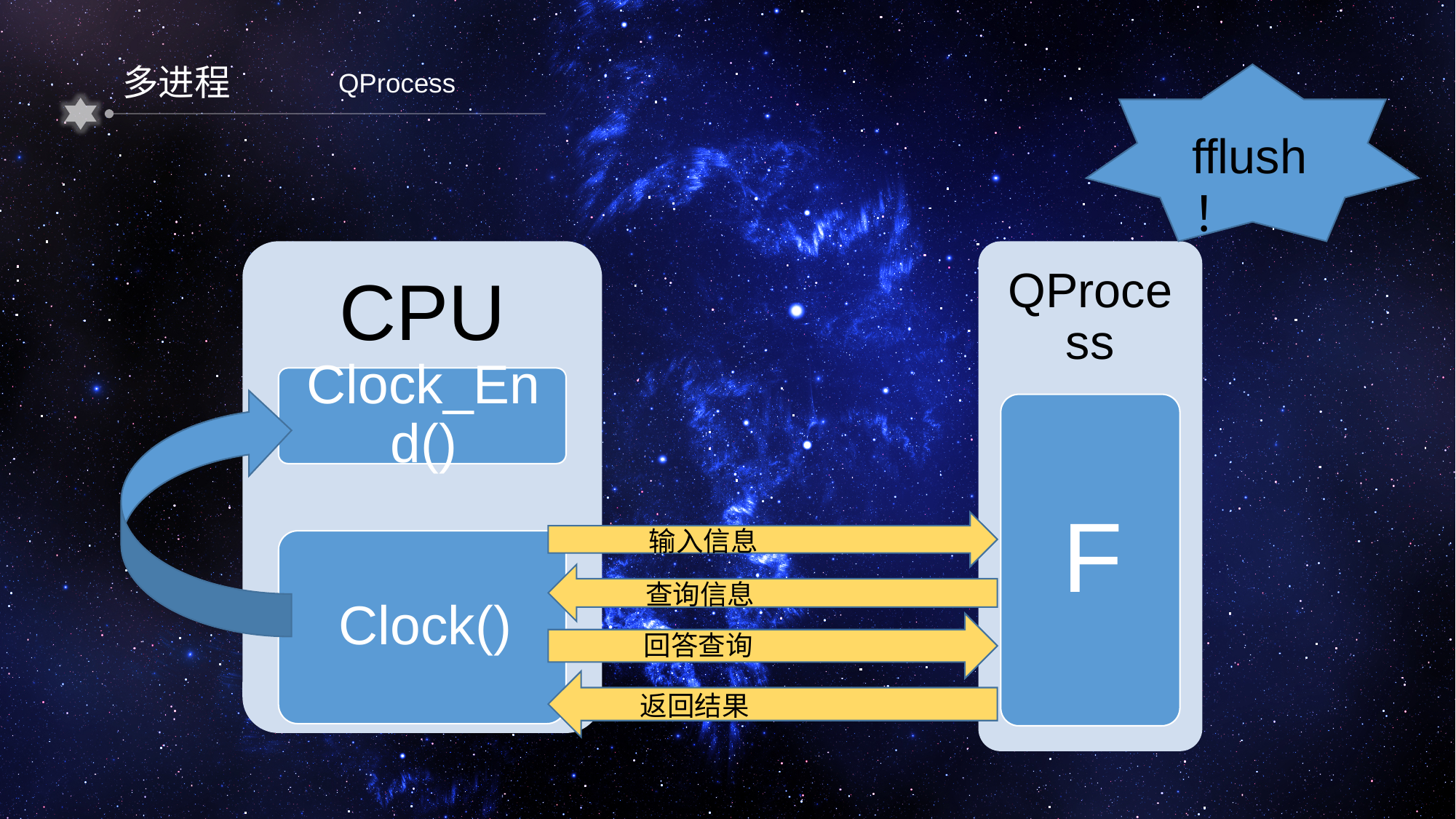

多进程
QProcess

fflush！
CPU
Clock_End()
Clock()
QProcess
F

输入信息

查询信息

回答查询

返回结果